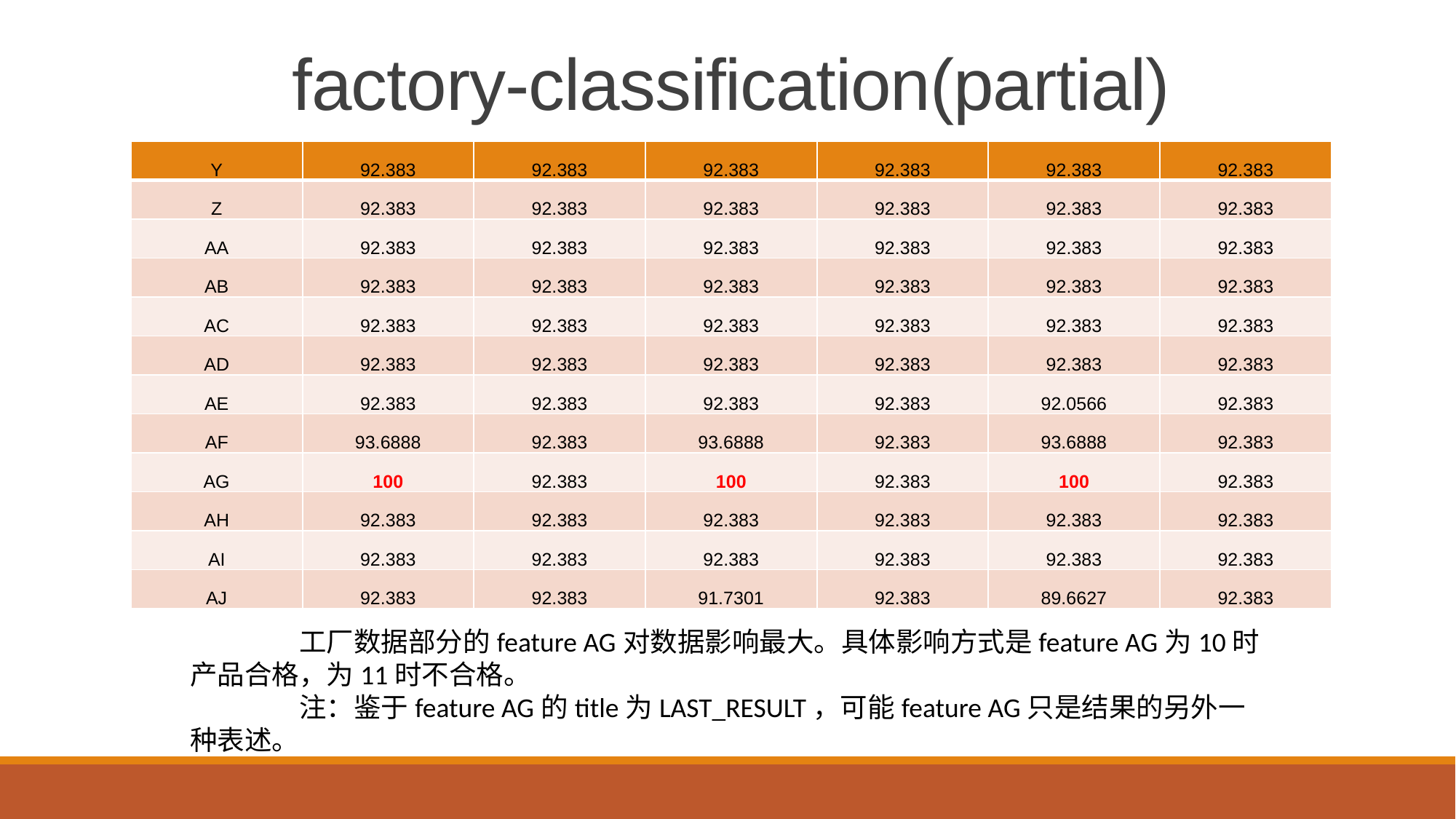

# factory-classification(partial)
| Y | 92.383 | 92.383 | 92.383 | 92.383 | 92.383 | 92.383 |
| --- | --- | --- | --- | --- | --- | --- |
| Z | 92.383 | 92.383 | 92.383 | 92.383 | 92.383 | 92.383 |
| AA | 92.383 | 92.383 | 92.383 | 92.383 | 92.383 | 92.383 |
| AB | 92.383 | 92.383 | 92.383 | 92.383 | 92.383 | 92.383 |
| AC | 92.383 | 92.383 | 92.383 | 92.383 | 92.383 | 92.383 |
| AD | 92.383 | 92.383 | 92.383 | 92.383 | 92.383 | 92.383 |
| AE | 92.383 | 92.383 | 92.383 | 92.383 | 92.0566 | 92.383 |
| AF | 93.6888 | 92.383 | 93.6888 | 92.383 | 93.6888 | 92.383 |
| AG | 100 | 92.383 | 100 | 92.383 | 100 | 92.383 |
| AH | 92.383 | 92.383 | 92.383 | 92.383 | 92.383 | 92.383 |
| AI | 92.383 | 92.383 | 92.383 | 92.383 | 92.383 | 92.383 |
| AJ | 92.383 | 92.383 | 91.7301 | 92.383 | 89.6627 | 92.383 |
	工厂数据部分的feature AG对数据影响最大。具体影响方式是feature AG为10时产品合格，为11时不合格。
	注：鉴于feature AG的title为LAST_RESULT，可能feature AG只是结果的另外一种表述。